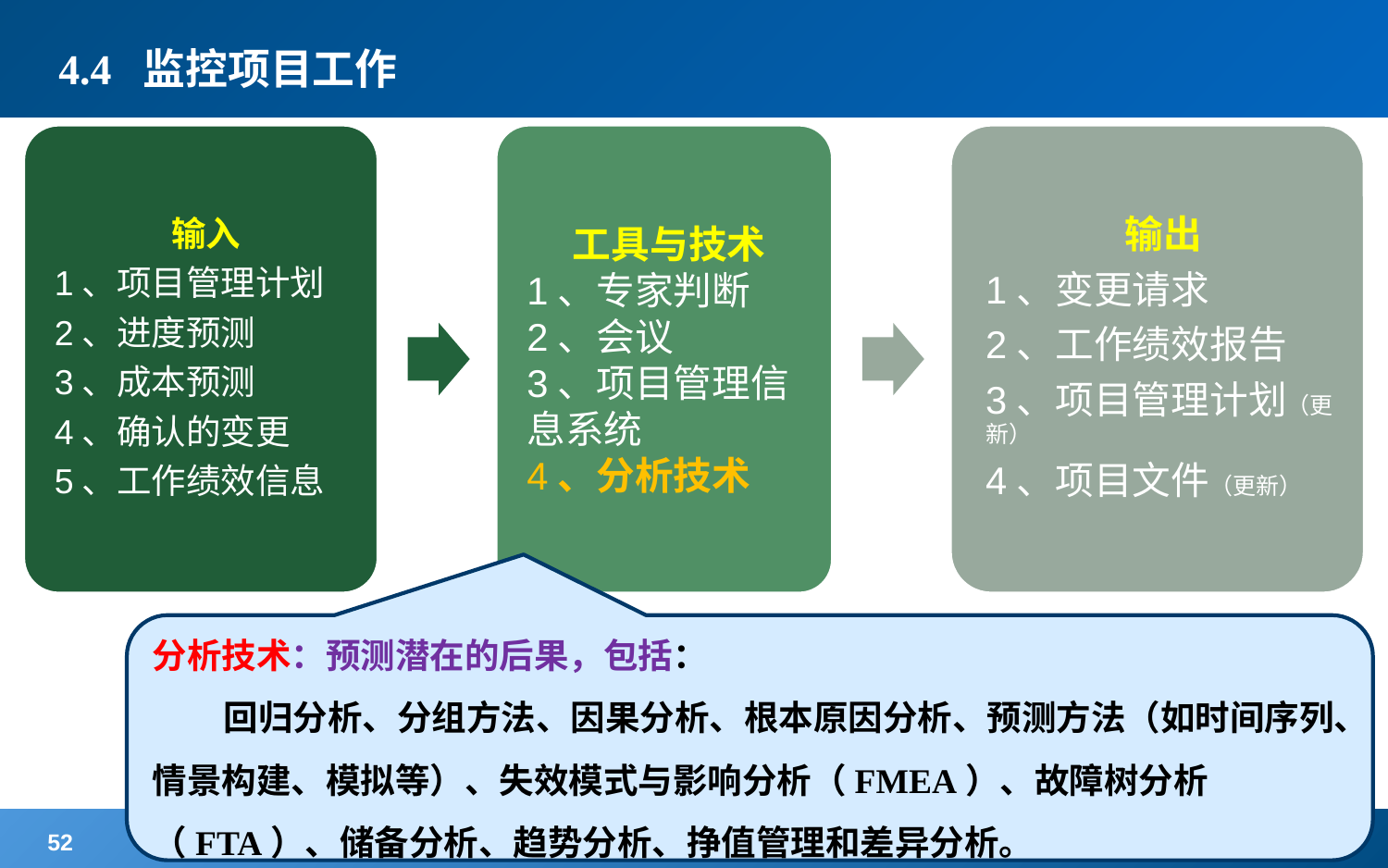

# 4.4  监控项目工作
输入
1、项目管理计划
2、进度预测
3、成本预测
4、确认的变更
5、工作绩效信息

工具与技术
1、专家判断
2、会议
3、项目管理信息系统
4、分析技术

输出
1、变更请求
2、工作绩效报告
3、项目管理计划（更新）
4、项目文件（更新）

分析技术：预测潜在的后果，包括：
        回归分析、分组方法、因果分析、根本原因分析、预测方法（如时间序列、情景构建、模拟等）、失效模式与影响分析（FMEA）、故障树分析（FTA）、储备分析、趋势分析、挣值管理和差异分析。